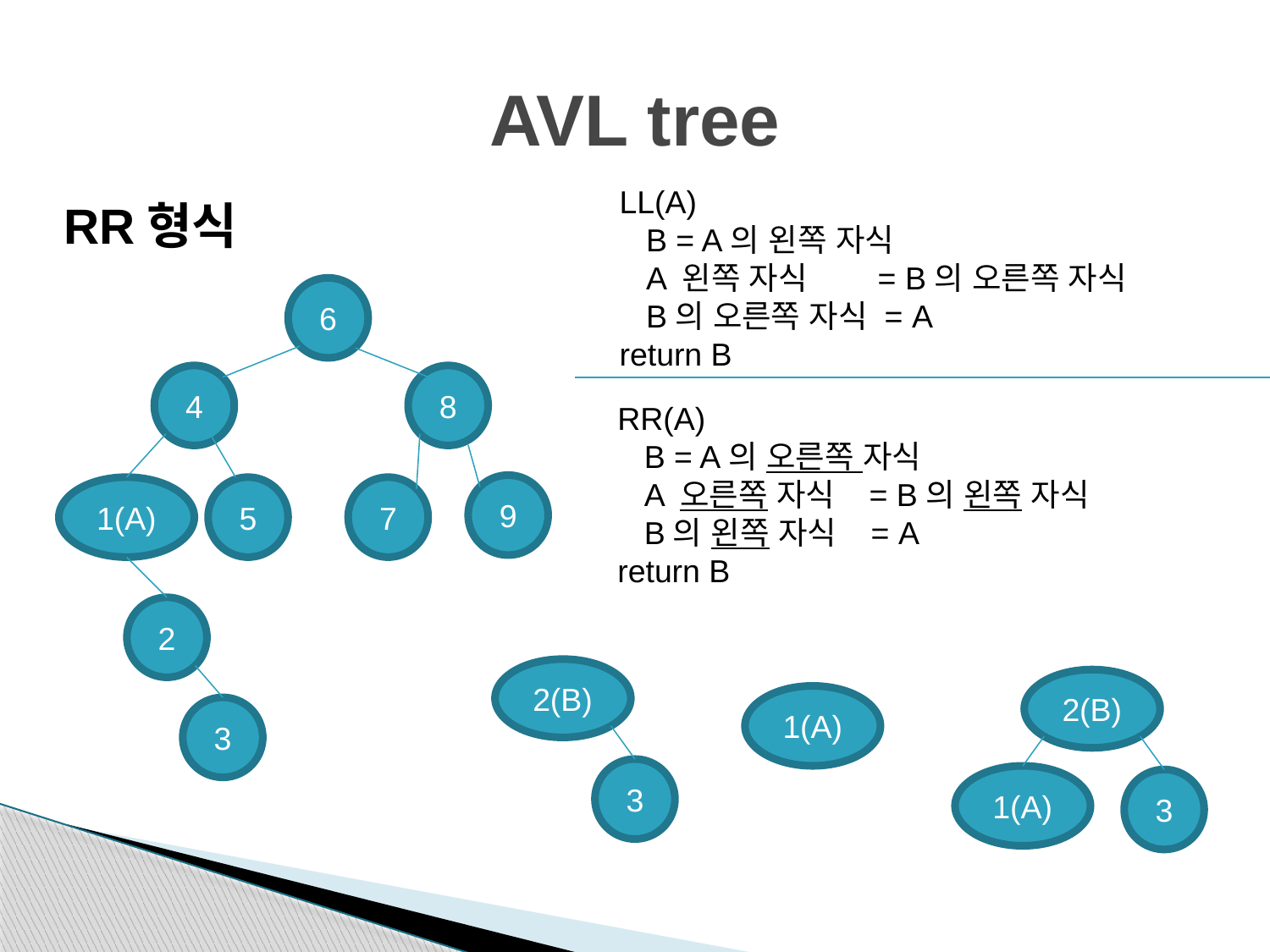

# AVL tree
LL(A)
   B = A의 왼쪽 자식
   A 왼쪽 자식       = B의 오른쪽 자식
   B의 오른쪽 자식 = A
return B
RR형식
6
4
8
RR(A)
   B = A의 오른쪽 자식
   A 오른쪽 자식   = B의 왼쪽 자식
   B의 왼쪽 자식   = A
return B
9
1(A)
5
7
2
2(B)
2(B)
1(A)
3
3
1(A)
3